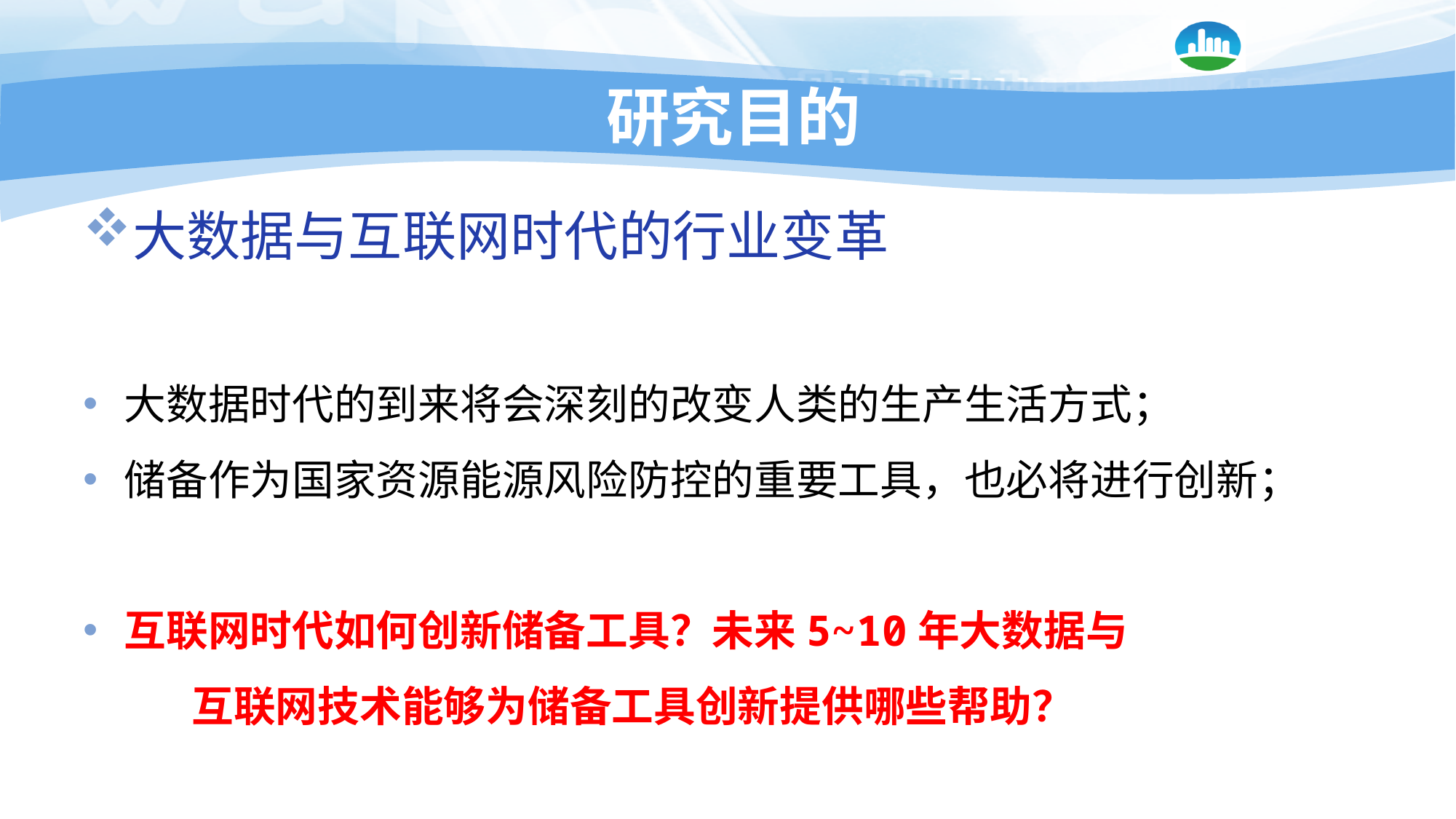

# 研究目的
大数据与互联网时代的行业变革

	大数据时代的到来将会深刻的改变人类的生产生活方式；
	储备作为国家资源能源风险防控的重要工具，也必将进行创新；

	互联网时代如何创新储备工具？未来5~10年大数据与
	互联网技术能够为储备工具创新提供哪些帮助？